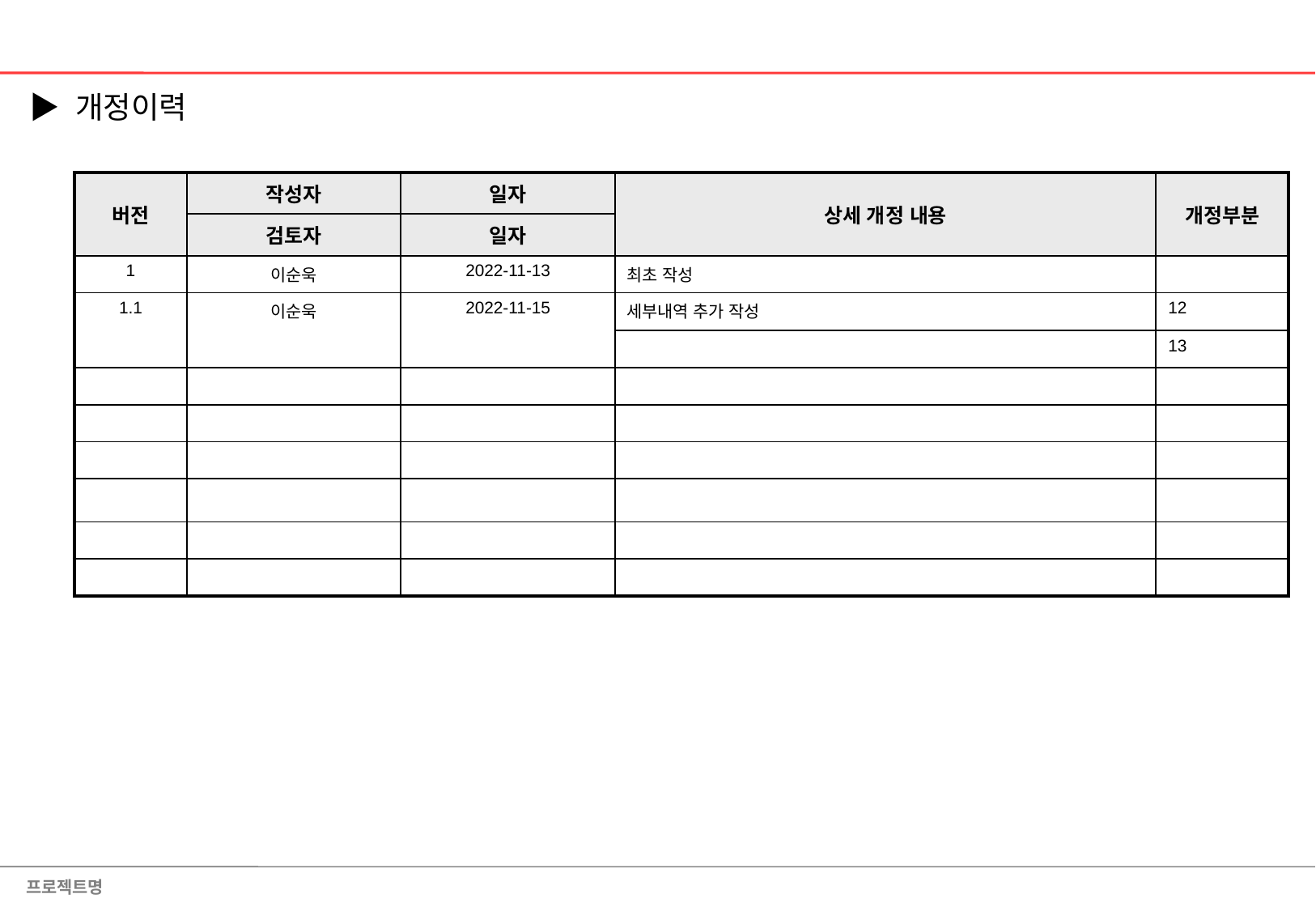

▶ 개정이력
| 버전 | 작성자 | 일자 | 상세 개정 내용 | 개정부분 |
| --- | --- | --- | --- | --- |
|  | 검토자 | 일자 |  |  |
| 1 | 이순욱 | 2022-11-13 | 최초 작성 |  |
| 1.1 | 이순욱 | 2022-11-15 | 세부내역 추가 작성 | 12 |
|  |  |  |  | 13 |
|  |  |  |  |  |
|  |  |  |  |  |
|  |  |  |  |  |
|  |  |  |  |  |
|  |  |  |  |  |
|  |  |  |  |  |